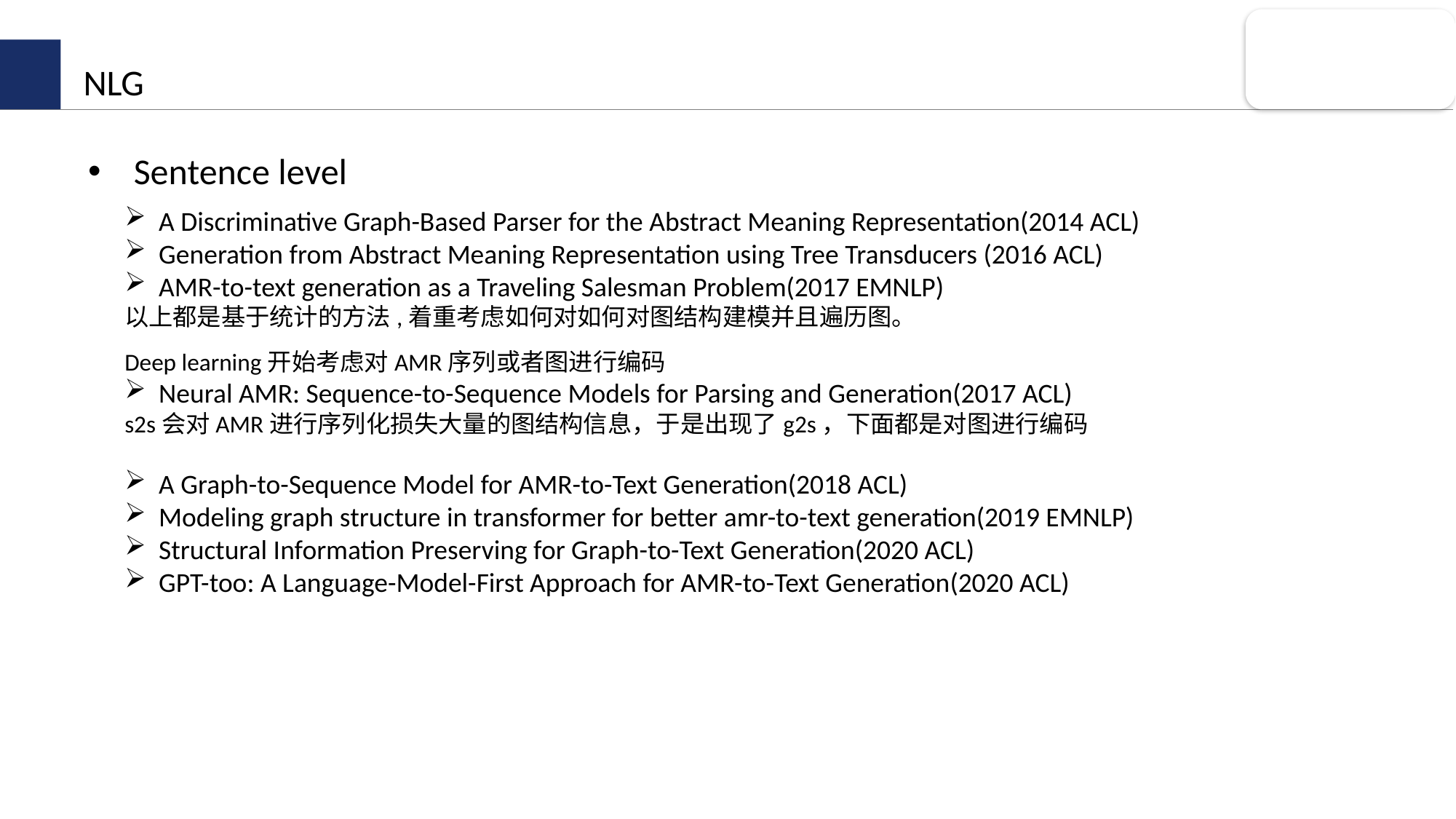

NLG
Sentence level
A Discriminative Graph-Based Parser for the Abstract Meaning Representation(2014 ACL)
Generation from Abstract Meaning Representation using Tree Transducers (2016 ACL)
AMR-to-text generation as a Traveling Salesman Problem(2017 EMNLP)
以上都是基于统计的方法,着重考虑如何对如何对图结构建模并且遍历图。
Deep learning开始考虑对AMR序列或者图进行编码
Neural AMR: Sequence-to-Sequence Models for Parsing and Generation(2017 ACL)
s2s会对AMR进行序列化损失大量的图结构信息，于是出现了g2s，下面都是对图进行编码

A Graph-to-Sequence Model for AMR-to-Text Generation(2018 ACL)
Modeling graph structure in transformer for better amr-to-text generation(2019 EMNLP)
Structural Information Preserving for Graph-to-Text Generation(2020 ACL)
GPT-too: A Language-Model-First Approach for AMR-to-Text Generation(2020 ACL)
3